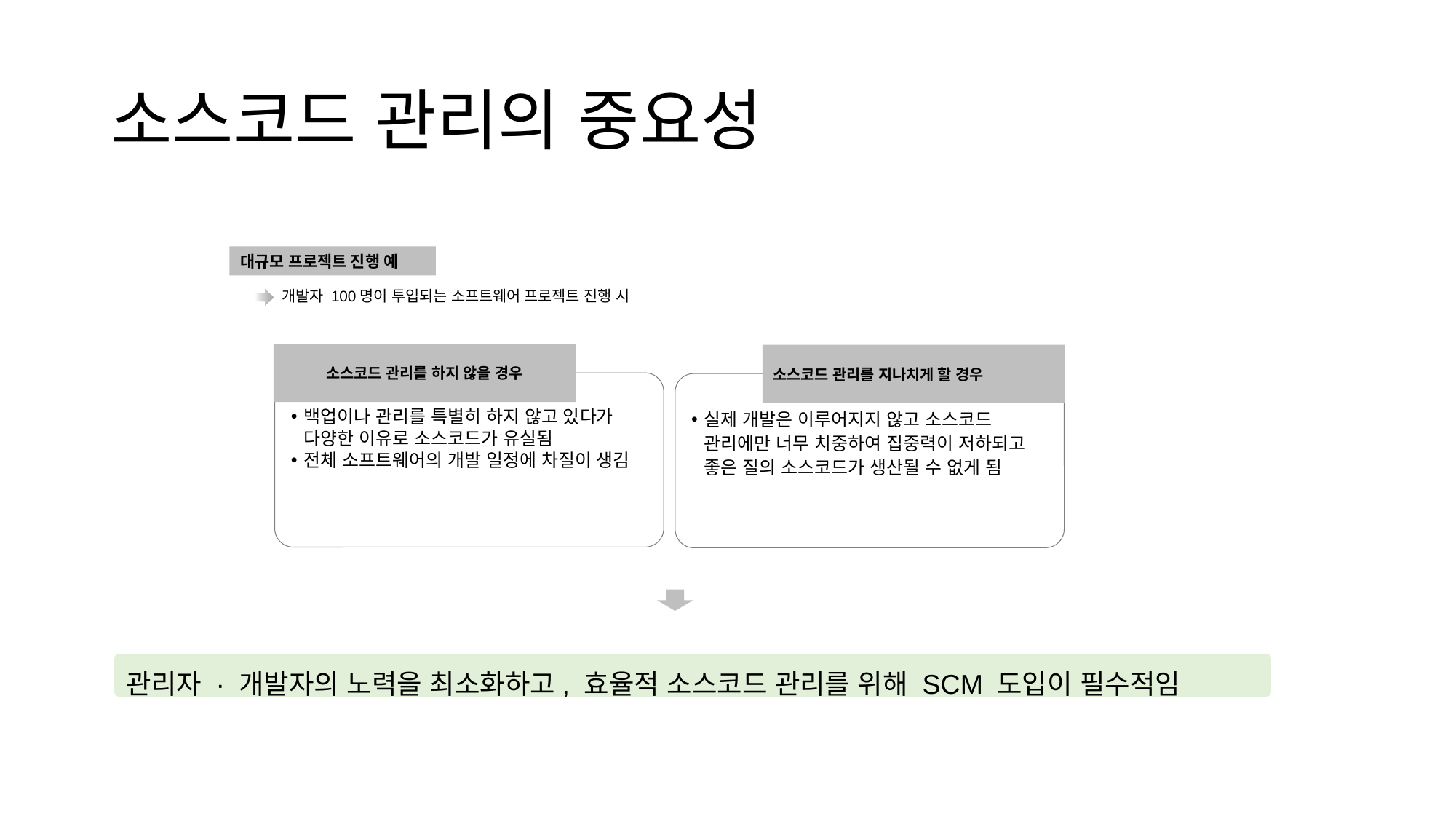

# 소스코드 관리의 중요성
대규모 프로젝트 진행 예
개발자 100명이 투입되는 소프트웨어 프로젝트 진행 시

소스코드 관리를 하지 않을 경우
소스코드 관리를 지나치게 할 경우

백업이나 관리를 특별히 하지 않고 있다가 다양한 이유로 소스코드가 유실됨
전체 소프트웨어의 개발 일정에 차질이 생김

실제 개발은 이루어지지 않고 소스코드 관리에만 너무 치중하여 집중력이 저하되고 좋은 질의 소스코드가 생산될 수 없게 됨

관리자 · 개발자의 노력을 최소화하고, 효율적 소스코드 관리를 위해 SCM 도입이 필수적임